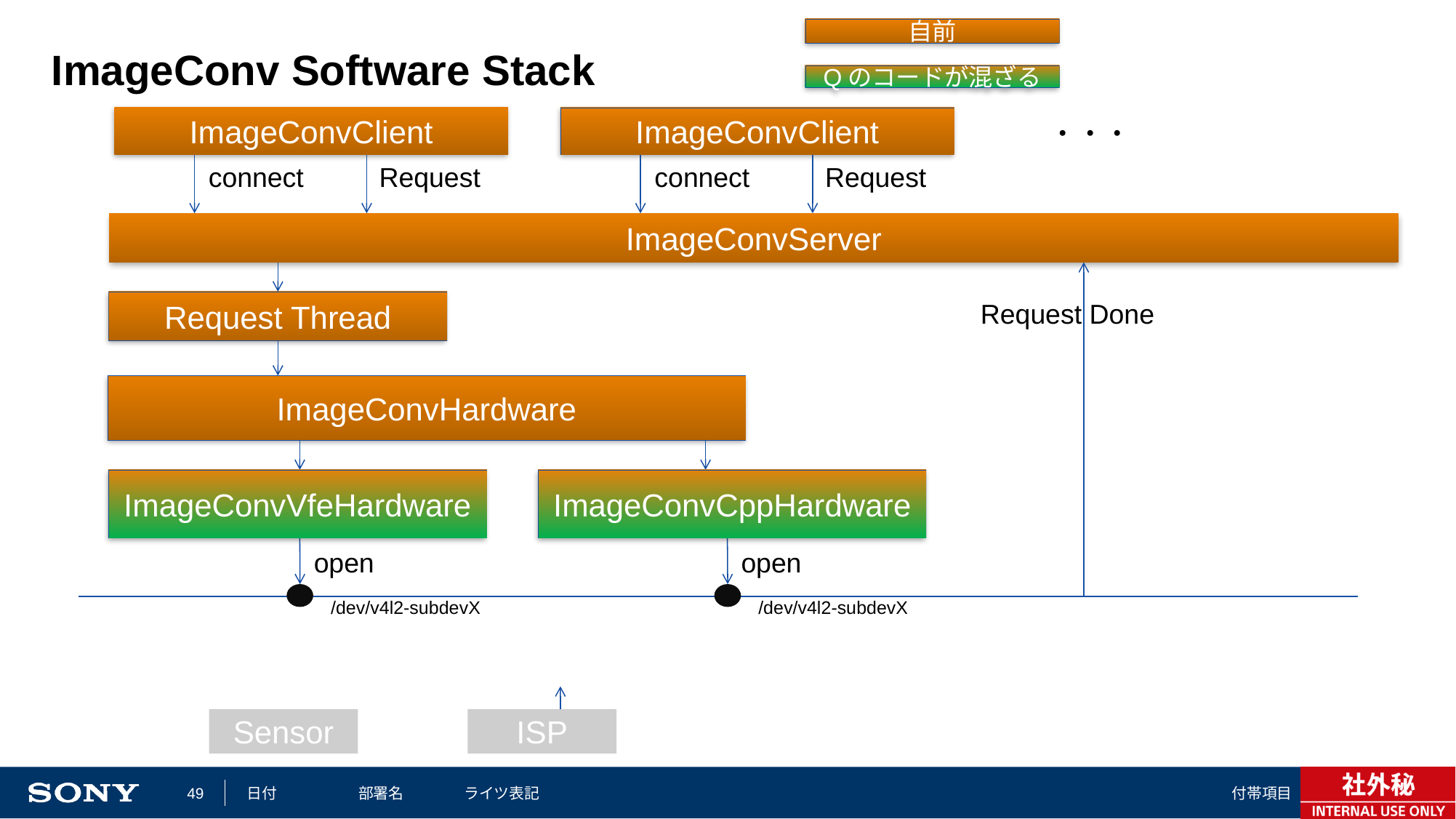

自前
# ImageConv Software Stack
Qのコードが混ざる
ImageConvClient
ImageConvClient
・・・
connect
Request
connect
Request
ImageConvServer
Request Thread
Request Done
ImageConvHardware
ImageConvVfeHardware
ImageConvCppHardware
open
open

/dev/v4l2-subdevX
/dev/v4l2-subdevX
Sensor
ISP